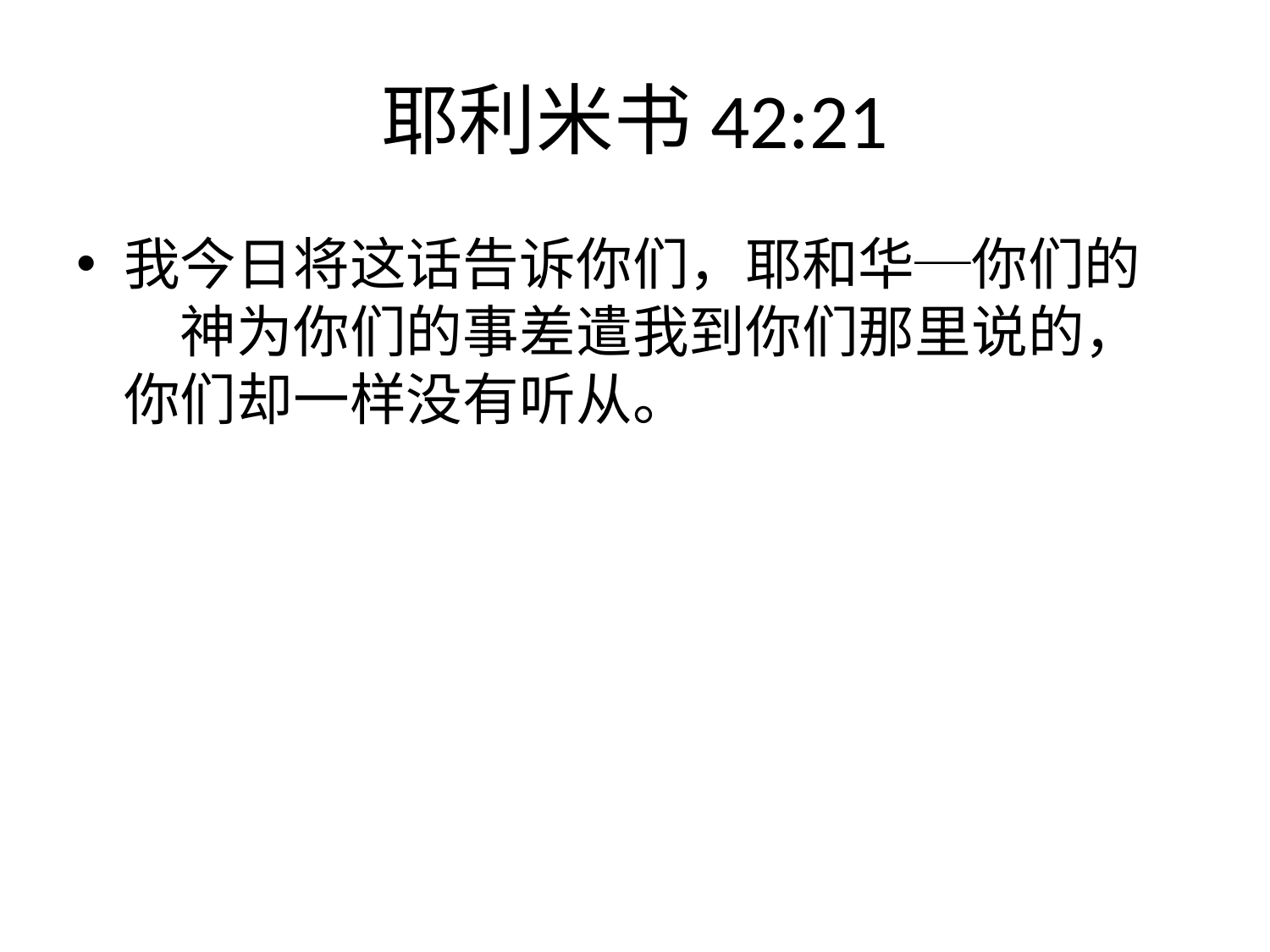

# 耶利米书42:21
我今日将这话告诉你们，耶和华─你们的　神为你们的事差遣我到你们那里说的，你们却一样没有听从。